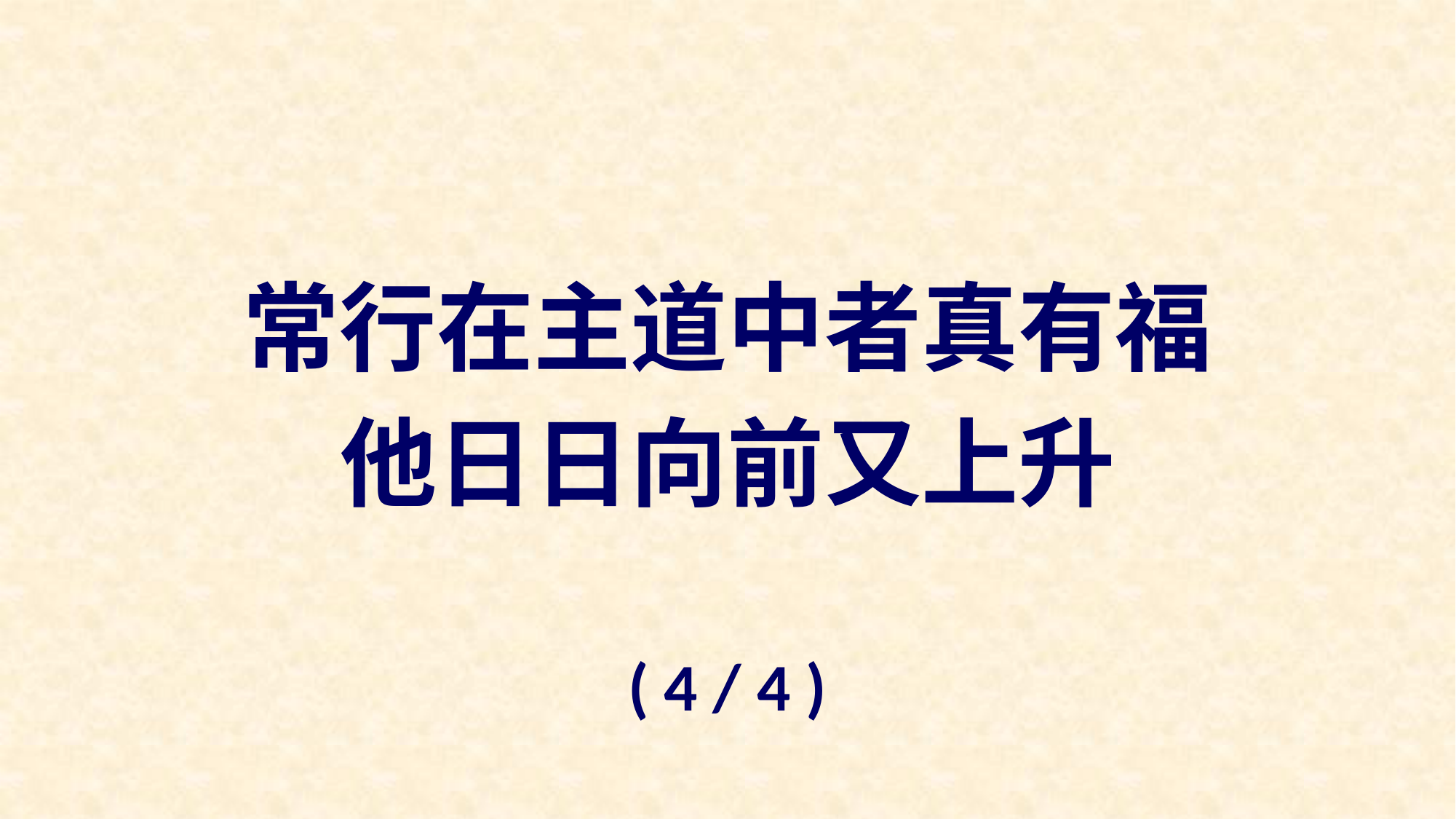

常行在主道中者真有福
他日日向前又上升
( 4 / 4 )